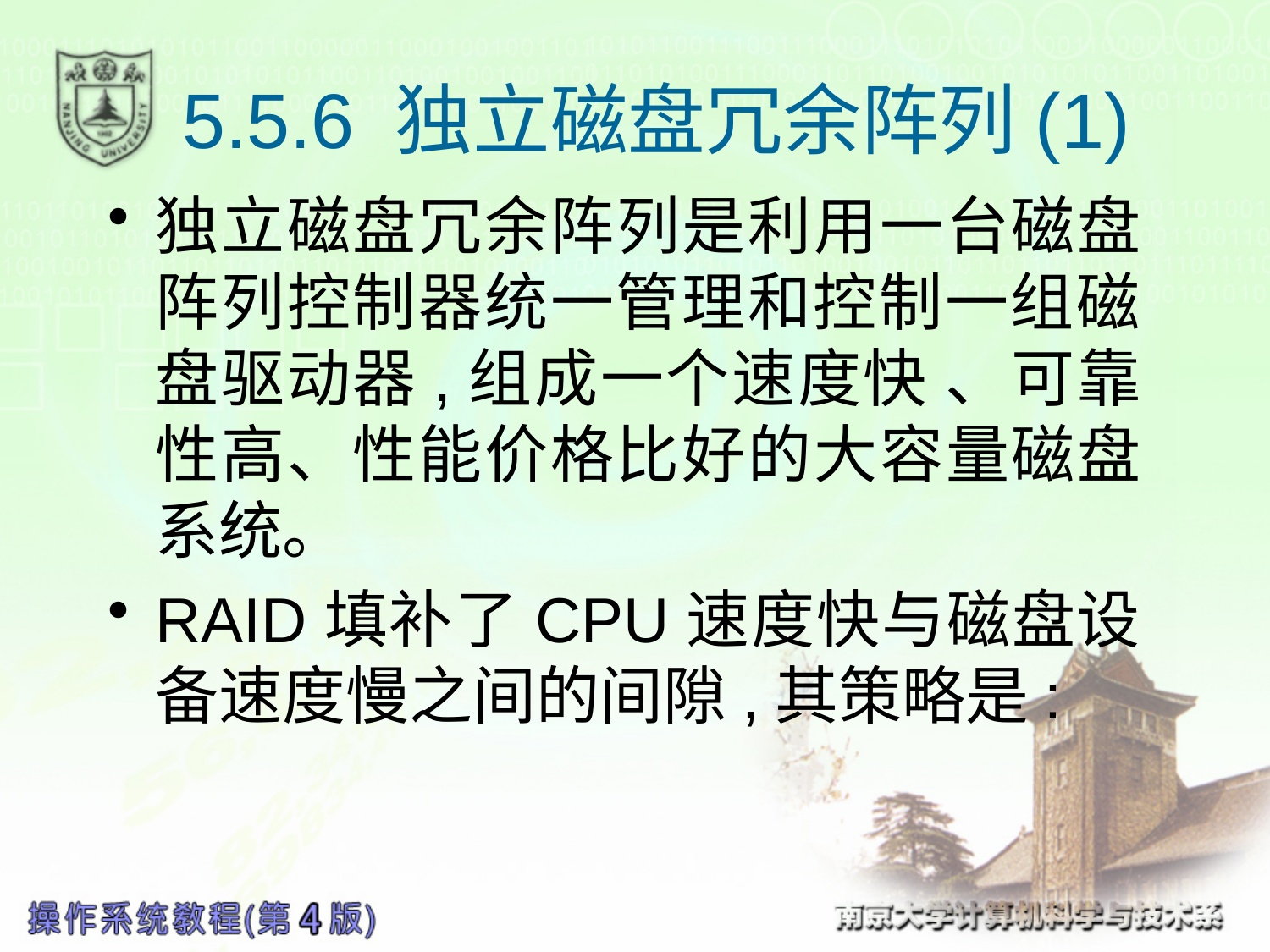

# 5.5.6 独立磁盘冗余阵列(1)
独立磁盘冗余阵列是利用一台磁盘阵列控制器统一管理和控制一组磁盘驱动器,组成一个速度快 、可靠性高、性能价格比好的大容量磁盘系统。
RAID填补了CPU速度快与磁盘设备速度慢之间的间隙,其策略是: